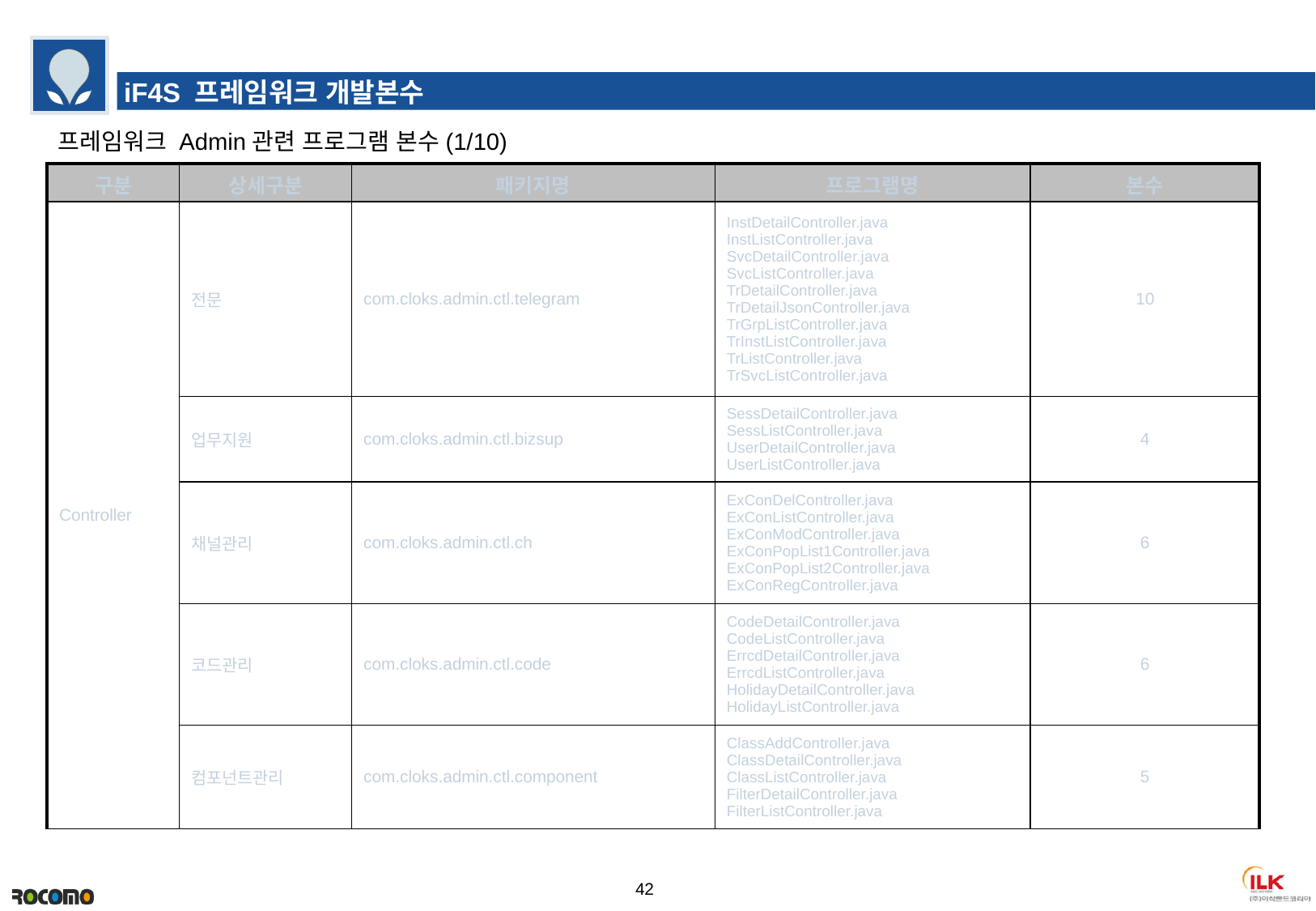

iF4S 프레임워크 개발본수
프레임워크 Admin관련 프로그램 본수(1/10)
| 구분 | 상세구분 | 패키지명 | 프로그램명 | 본수 |
| --- | --- | --- | --- | --- |
| Controller | 전문 | com.cloks.admin.ctl.telegram | InstDetailController.java InstListController.java SvcDetailController.java SvcListController.java TrDetailController.java TrDetailJsonController.java TrGrpListController.java TrInstListController.java TrListController.java TrSvcListController.java | 10 |
|  | 업무지원 | com.cloks.admin.ctl.bizsup | SessDetailController.java SessListController.java UserDetailController.java UserListController.java | 4 |
|  | 채널관리 | com.cloks.admin.ctl.ch | ExConDelController.java ExConListController.java ExConModController.java ExConPopList1Controller.java ExConPopList2Controller.java ExConRegController.java | 6 |
|  | 코드관리 | com.cloks.admin.ctl.code | CodeDetailController.java CodeListController.java ErrcdDetailController.java ErrcdListController.java HolidayDetailController.java HolidayListController.java | 6 |
|  | 컴포넌트관리 | com.cloks.admin.ctl.component | ClassAddController.java ClassDetailController.java ClassListController.java FilterDetailController.java FilterListController.java | 5 |